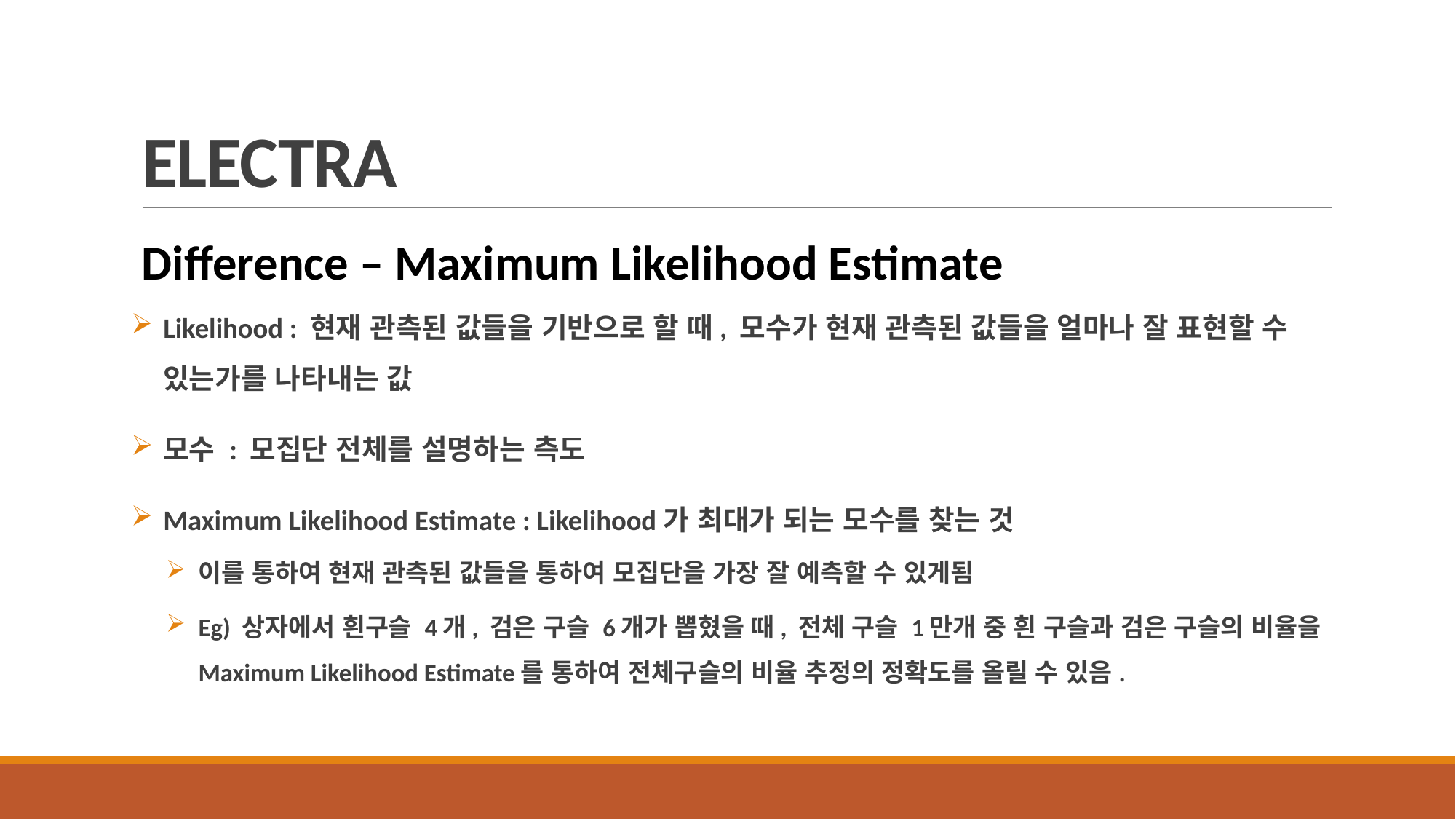

# ELECTRA
Difference – Maximum Likelihood Estimate
Likelihood : 현재 관측된 값들을 기반으로 할 때, 모수가 현재 관측된 값들을 얼마나 잘 표현할 수 있는가를 나타내는 값
모수 : 모집단 전체를 설명하는 측도
Maximum Likelihood Estimate : Likelihood가 최대가 되는 모수를 찾는 것
이를 통하여 현재 관측된 값들을 통하여 모집단을 가장 잘 예측할 수 있게됨
Eg) 상자에서 흰구슬 4개, 검은 구슬 6개가 뽑혔을 때, 전체 구슬 1만개 중 흰 구슬과 검은 구슬의 비율을 Maximum Likelihood Estimate를 통하여 전체구슬의 비율 추정의 정확도를 올릴 수 있음.